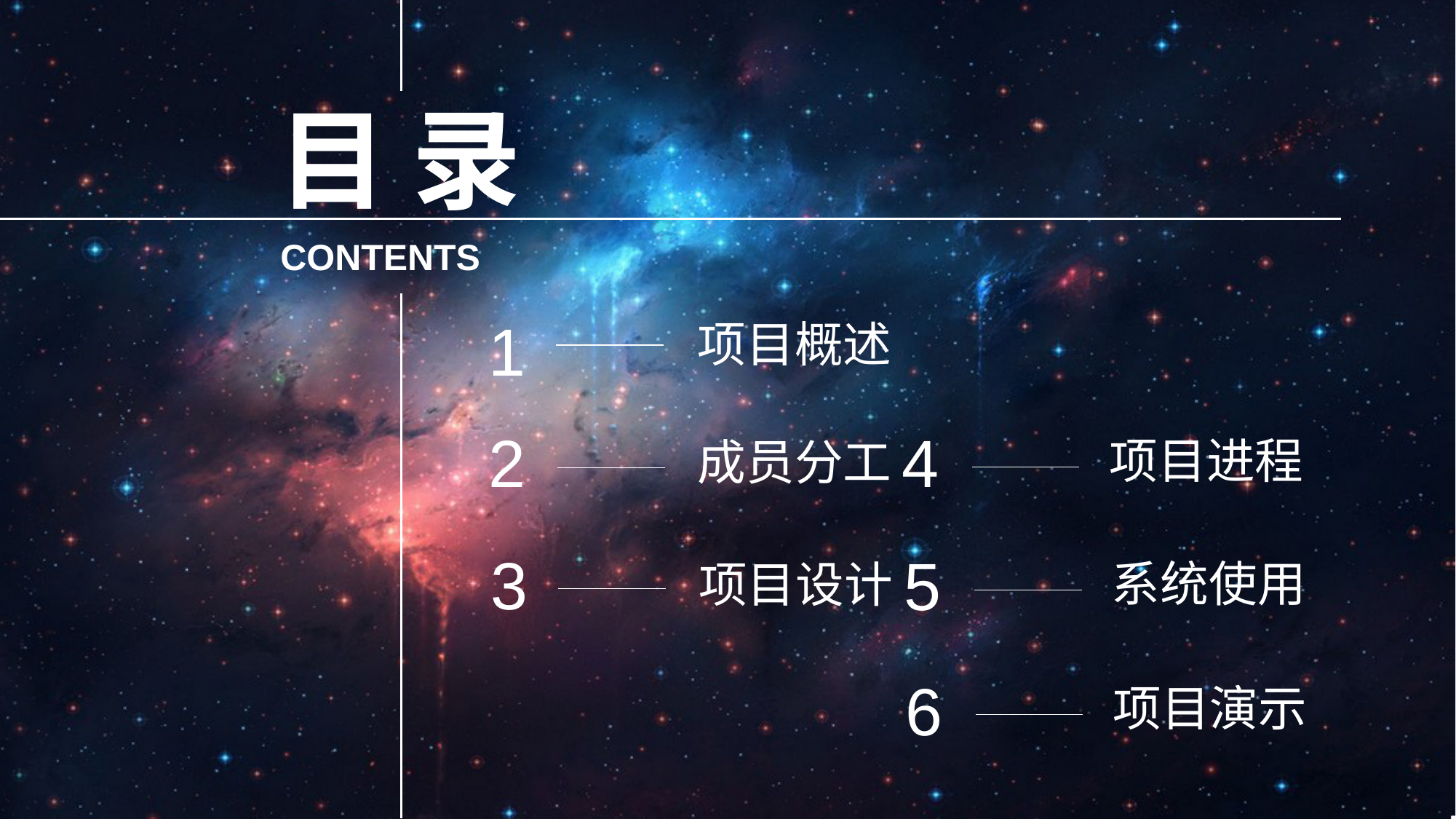

目 录
CONTENTS
1
项目概述
2
4
项目进程
成员分工
3
5
系统使用
项目设计
6
项目演示